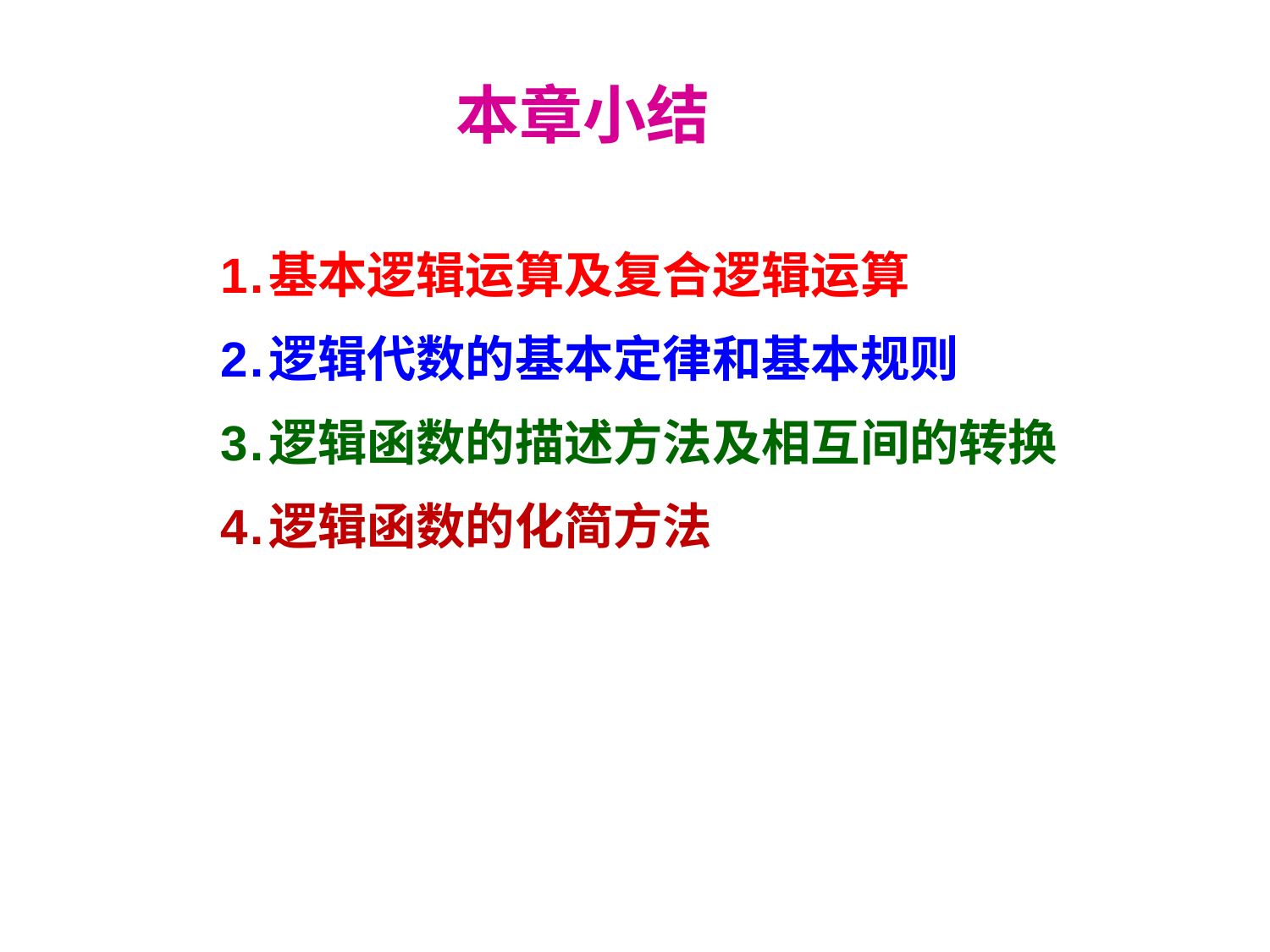

本章小结

基本逻辑运算及复合逻辑运算
逻辑代数的基本定律和基本规则
逻辑函数的描述方法及相互间的转换
逻辑函数的化简方法